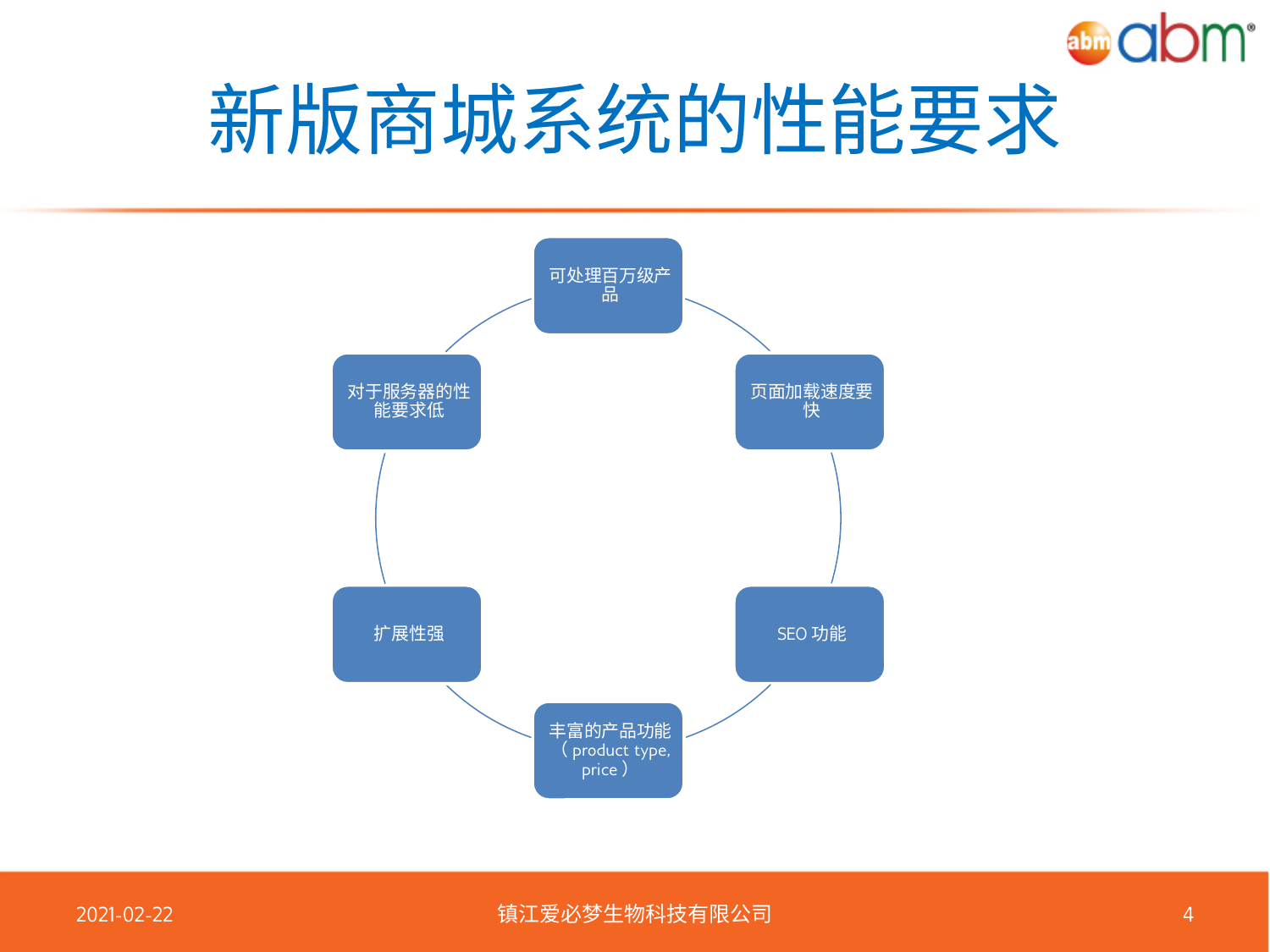

# 新版商城系统的性能要求
可处理百万级产品
页面加载速度要快
SEO功能
丰富的产品功能（product type, price）
扩展性强
对于服务器的性能要求低
2021-02-22
镇江爱必梦生物科技有限公司
4